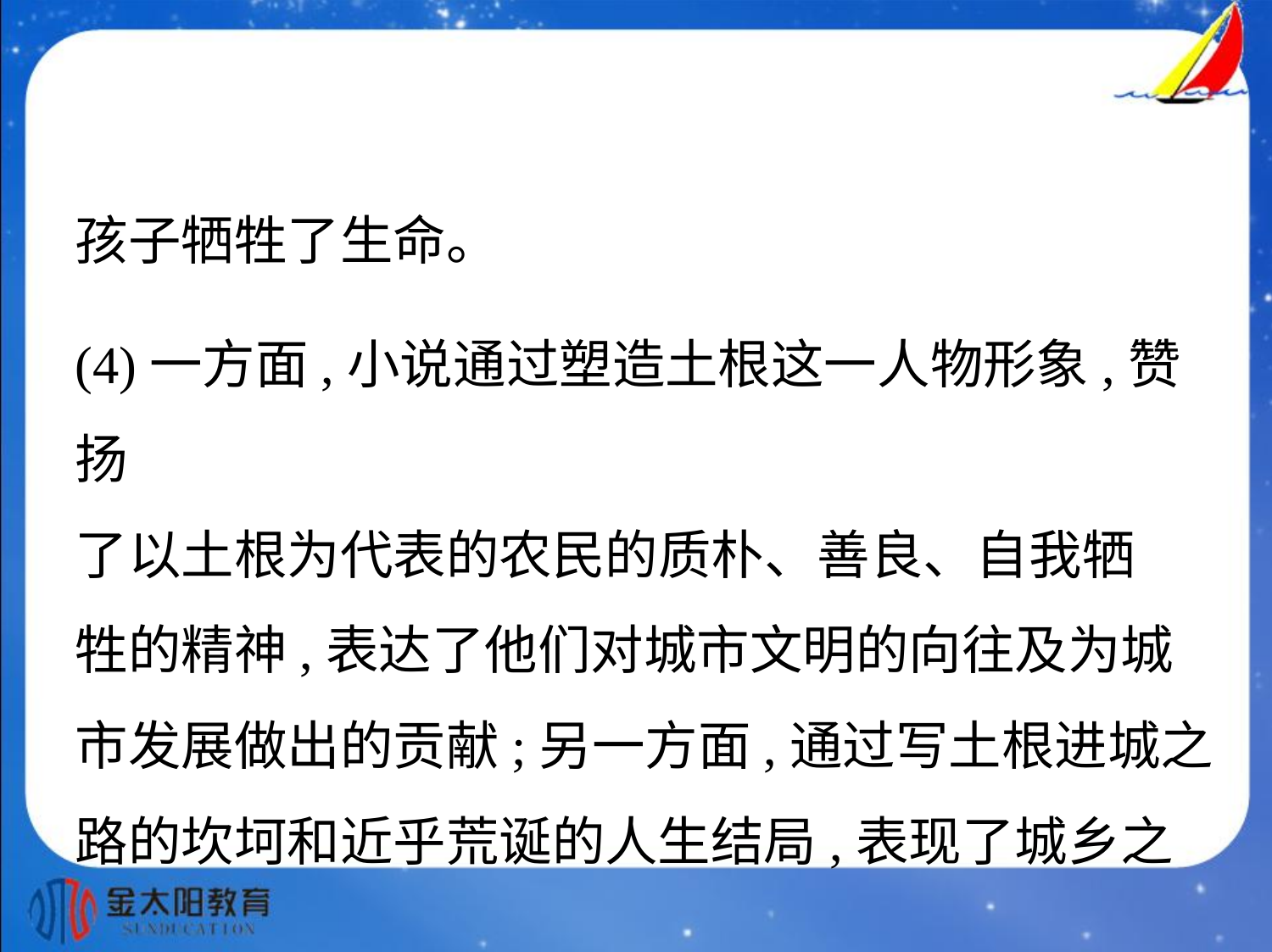

孩子牺牲了生命。
(4)一方面,小说通过塑造土根这一人物形象,赞扬
了以土根为代表的农民的质朴、善良、自我牺
牲的精神,表达了他们对城市文明的向往及为城
市发展做出的贡献;另一方面,通过写土根进城之
路的坎坷和近乎荒诞的人生结局,表现了城乡之